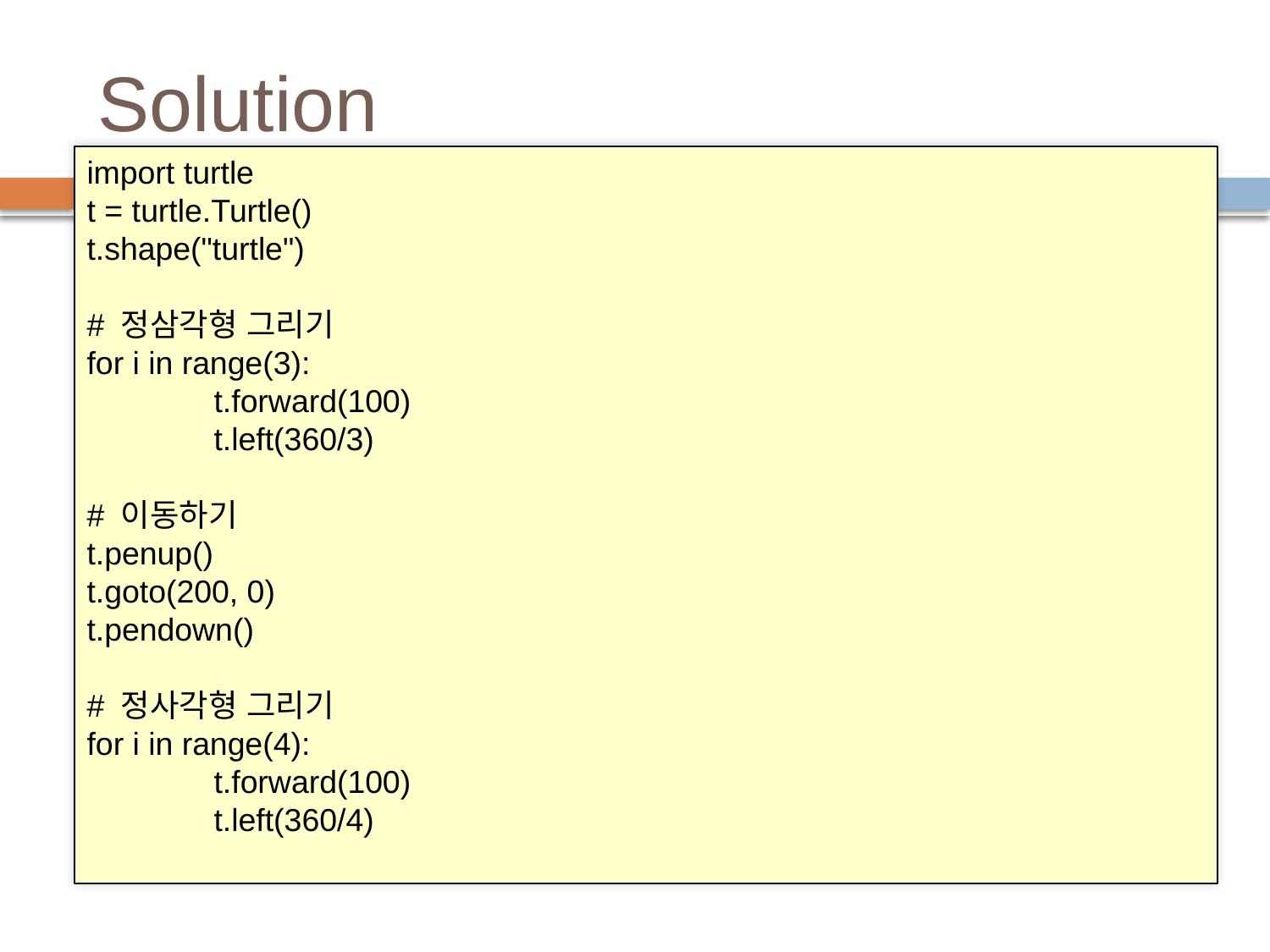

# Solution
import turtle
t = turtle.Turtle()
t.shape("turtle")

# 정삼각형 그리기
for i in range(3):
	t.forward(100)
	t.left(360/3)

# 이동하기
t.penup()
t.goto(200, 0)
t.pendown()

# 정사각형 그리기
for i in range(4):
	t.forward(100)
	t.left(360/4)